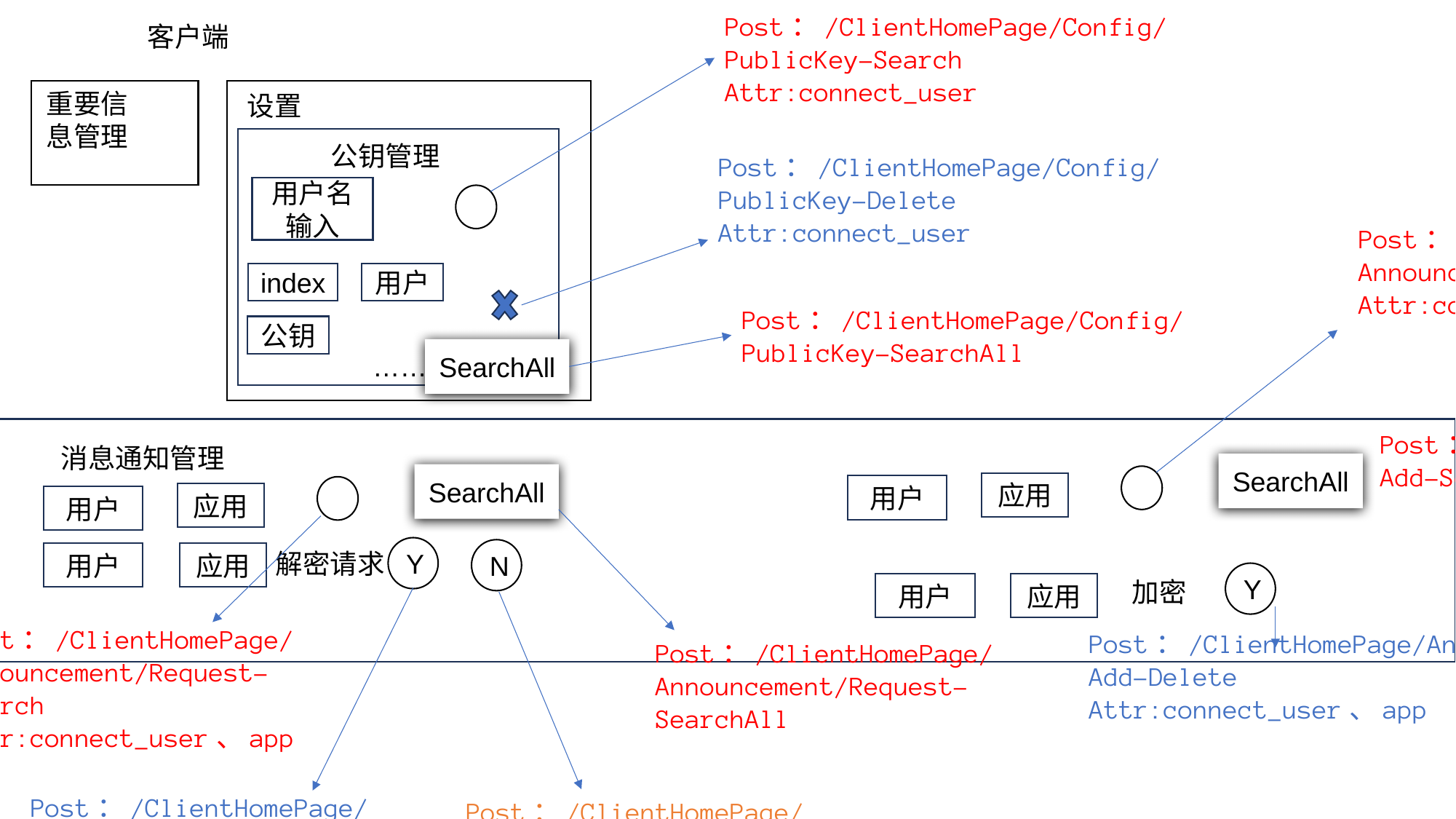

Post：/ClientHomePage/Config/PublicKey-Search
Attr:connect_user
客户端

重要信息管理

设置

公钥管理
Post：/ClientHomePage/Config/PublicKey-Delete
Attr:connect_user
用户名输入

Post：/ClientHomePage/ Announcement/Add-Search
Attr:connect_user、app
index
用户

Post：/ClientHomePage/Config/PublicKey-SearchAll
公钥
SearchAll
……
解密
Post：/ClientHomePage/Announcement/Add-SearchAll
消息通知管理
SearchAll
SearchAll

应用
用户

应用
用户
Y
N
解密请求
用户
应用
Y
加密
用户
应用
Post：/ClientHomePage/ Announcement/Request-Search
Attr:connect_user、app
Post：/ClientHomePage/Announcement/Add-Delete
Attr:connect_user、app
Post：/ClientHomePage/Announcement/Request-SearchAll
Post：/ClientHomePage/ Announcement/Request-Agree
Attr:connect_user、app
Post：/ClientHomePage/ Announcement/Request-Disagree
Attr:connect_user、app